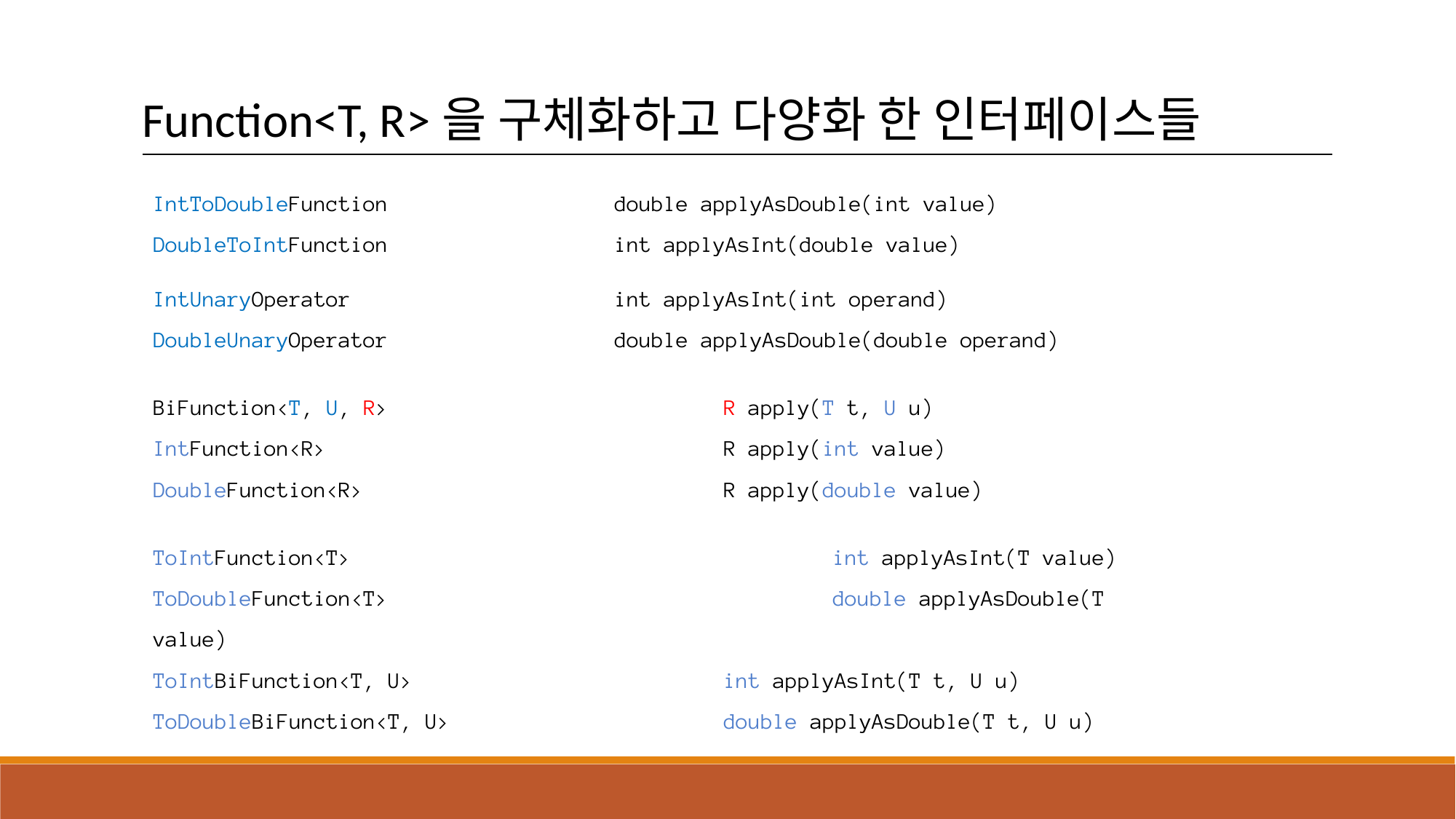

Function<T, R>을 구체화하고 다양화 한 인터페이스들
IntToDoubleFunction 		  double applyAsDouble(int value)
DoubleToIntFunction 		  int applyAsInt(double value)
IntUnaryOperator 			  int applyAsInt(int operand)
DoubleUnaryOperator 		  double applyAsDouble(double operand)
BiFunction<T, U, R> 			  R apply(T t, U u)
IntFunction<R> 				  R apply(int value)
DoubleFunction<R> 			  R apply(double value)
ToIntFunction<T> 					  int applyAsInt(T value)
ToDoubleFunction<T> 				  double applyAsDouble(T value)
ToIntBiFunction<T, U> 			  int applyAsInt(T t, U u)
ToDoubleBiFunction<T, U> 			  double applyAsDouble(T t, U u)